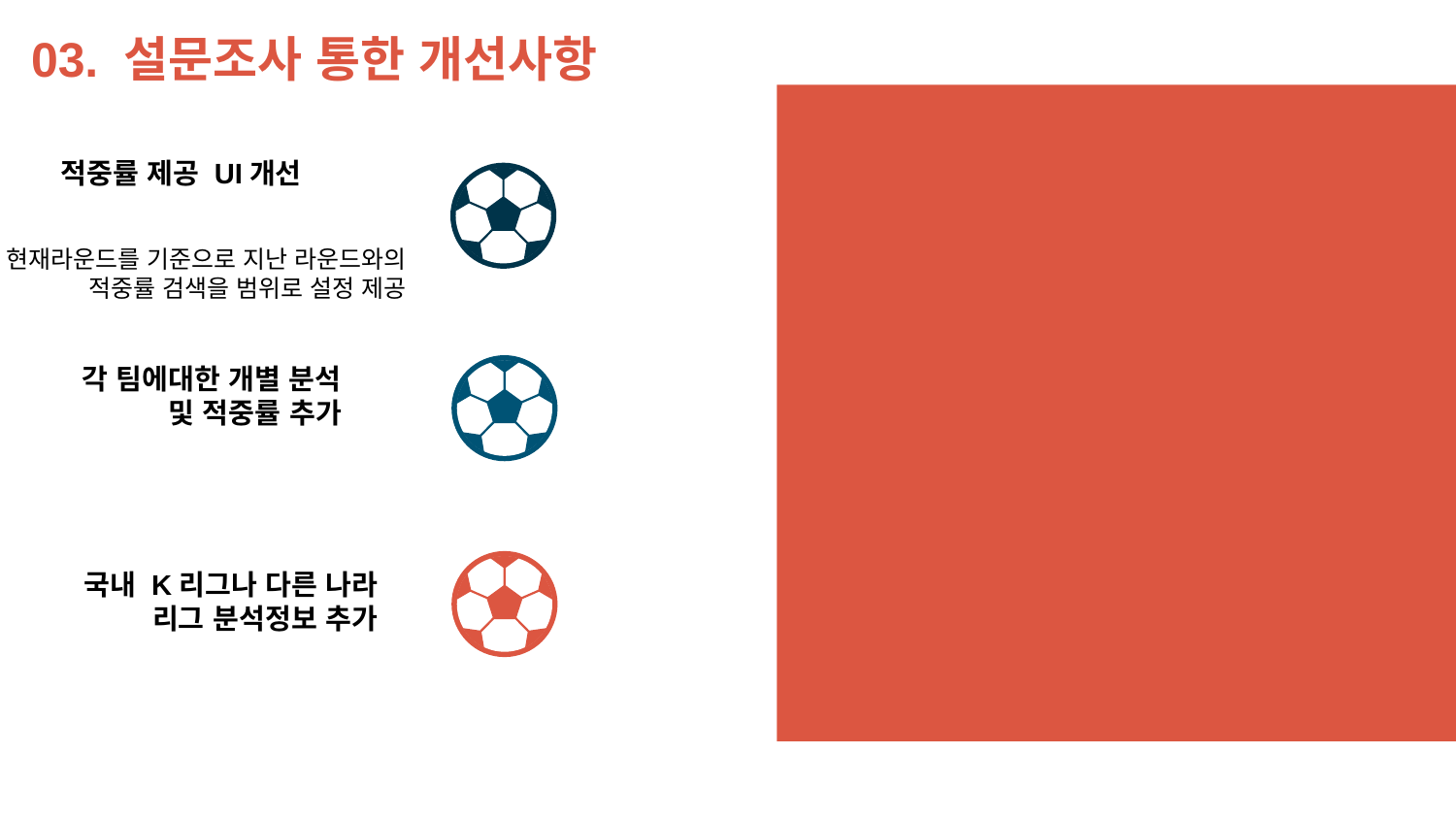

# 03. 설문조사 통한 개선사항

적중률 제공 UI개선

현재라운드를 기준으로 지난 라운드와의 적중률 검색을 범위로 설정 제공

각 팀에대한 개별 분석 및 적중률 추가

국내 K리그나 다른 나라 리그 분석정보 추가